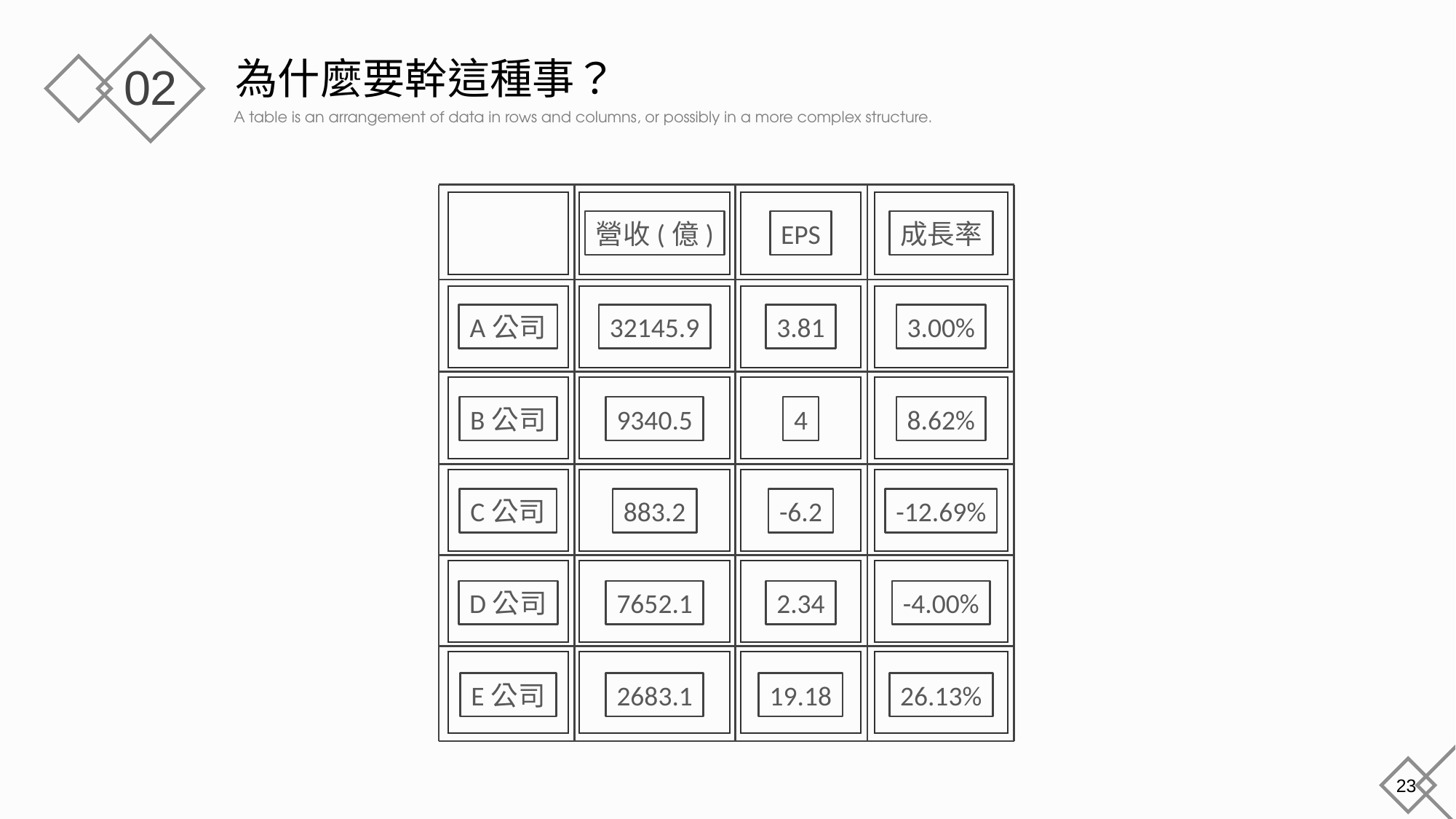

# 為什麼要幹這種事？

營收(億)
EPS
成長率

A公司
32145.9
3.81
3.00%

B公司
9340.5
4
8.62%

C公司
883.2
-6.2
-12.69%

D公司
7652.1
2.34
-4.00%

E公司
2683.1
19.18
26.13%
23